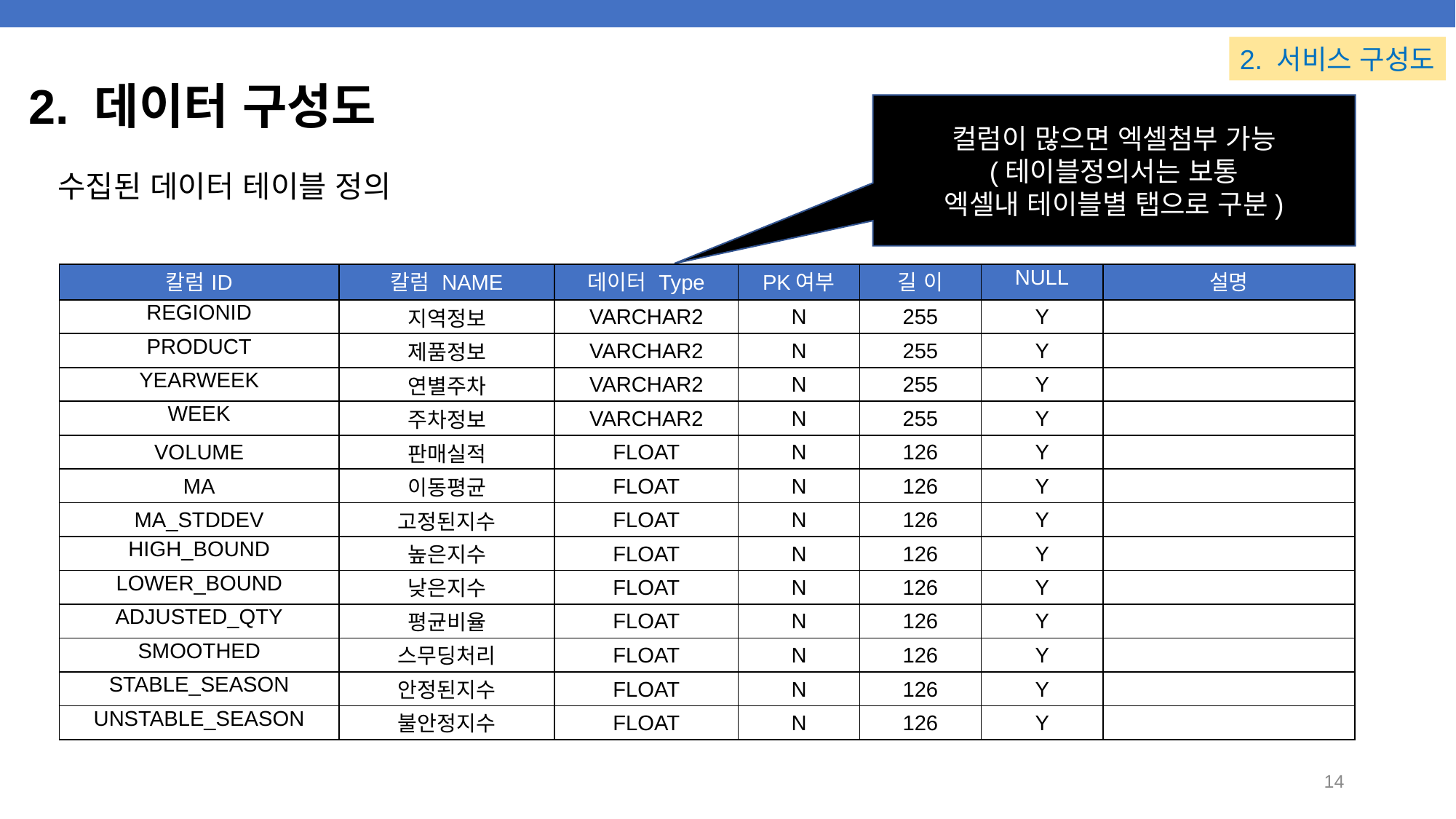

2. 서비스 구성도
# 2. 데이터 구성도
컬럼이 많으면 엑셀첨부 가능
(테이블정의서는 보통
엑셀내 테이블별 탭으로 구분)
수집된 데이터 테이블 정의
| 칼럼ID | 칼럼 NAME | 데이터 Type | PK여부 | 길 이 | NULL | 설명 |
| --- | --- | --- | --- | --- | --- | --- |
| REGIONID | 지역정보 | VARCHAR2 | N | 255 | Y |  |
| PRODUCT | 제품정보 | VARCHAR2 | N | 255 | Y |  |
| YEARWEEK | 연별주차 | VARCHAR2 | N | 255 | Y |  |
| WEEK | 주차정보 | VARCHAR2 | N | 255 | Y |  |
| VOLUME | 판매실적 | FLOAT | N | 126 | Y |  |
| MA | 이동평균 | FLOAT | N | 126 | Y |  |
| MA\_STDDEV | 고정된지수 | FLOAT | N | 126 | Y |  |
| HIGH\_BOUND | 높은지수 | FLOAT | N | 126 | Y |  |
| LOWER\_BOUND | 낮은지수 | FLOAT | N | 126 | Y |  |
| ADJUSTED\_QTY | 평균비율 | FLOAT | N | 126 | Y |  |
| SMOOTHED | 스무딩처리 | FLOAT | N | 126 | Y |  |
| STABLE\_SEASON | 안정된지수 | FLOAT | N | 126 | Y |  |
| UNSTABLE\_SEASON | 불안정지수 | FLOAT | N | 126 | Y |  |
14